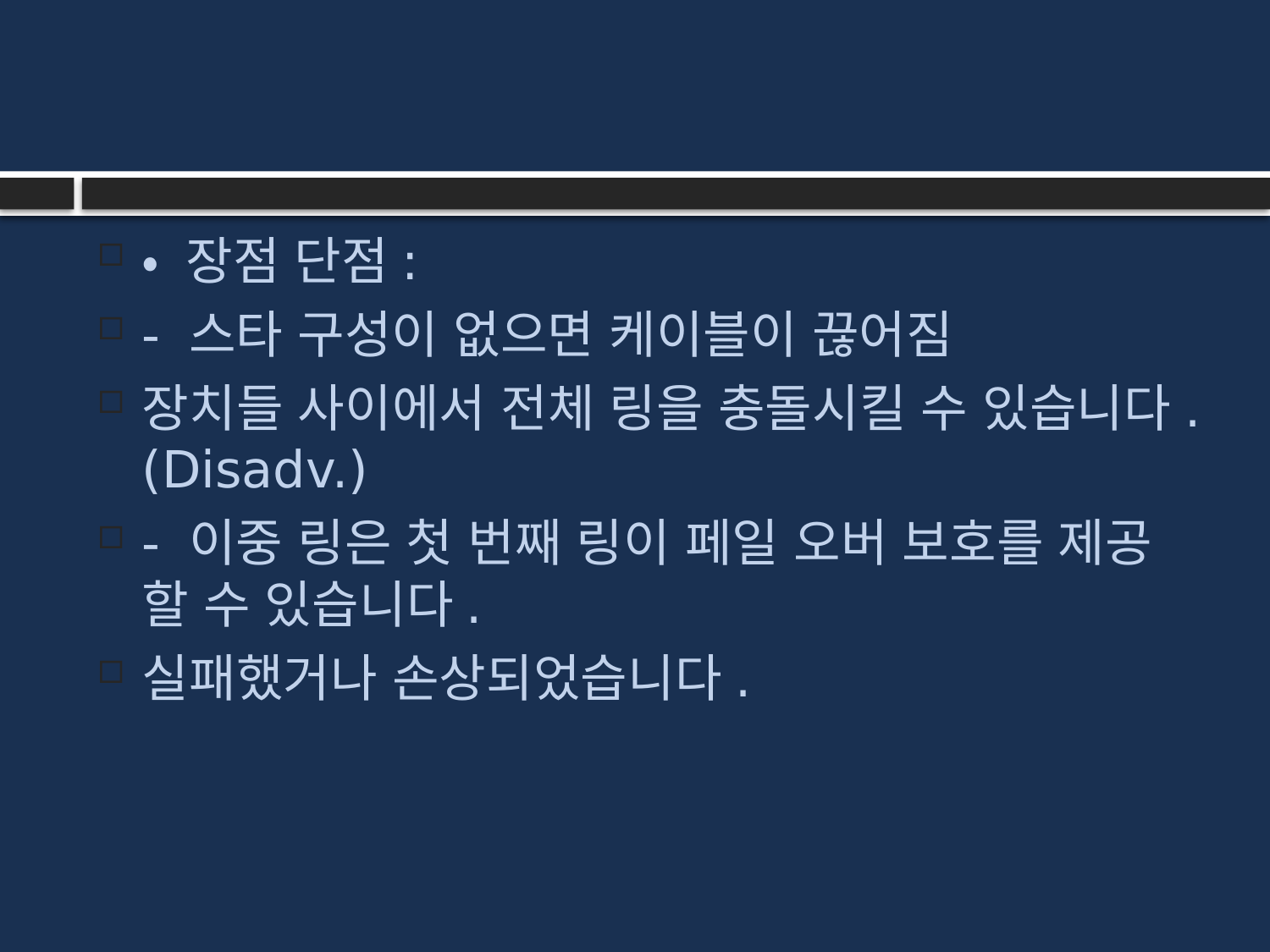

#
• 장점 단점:
- 스타 구성이 없으면 케이블이 끊어짐
장치들 사이에서 전체 링을 충돌시킬 수 있습니다. (Disadv.)
- 이중 링은 첫 번째 링이 페일 오버 보호를 제공 할 수 있습니다.
실패했거나 손상되었습니다.